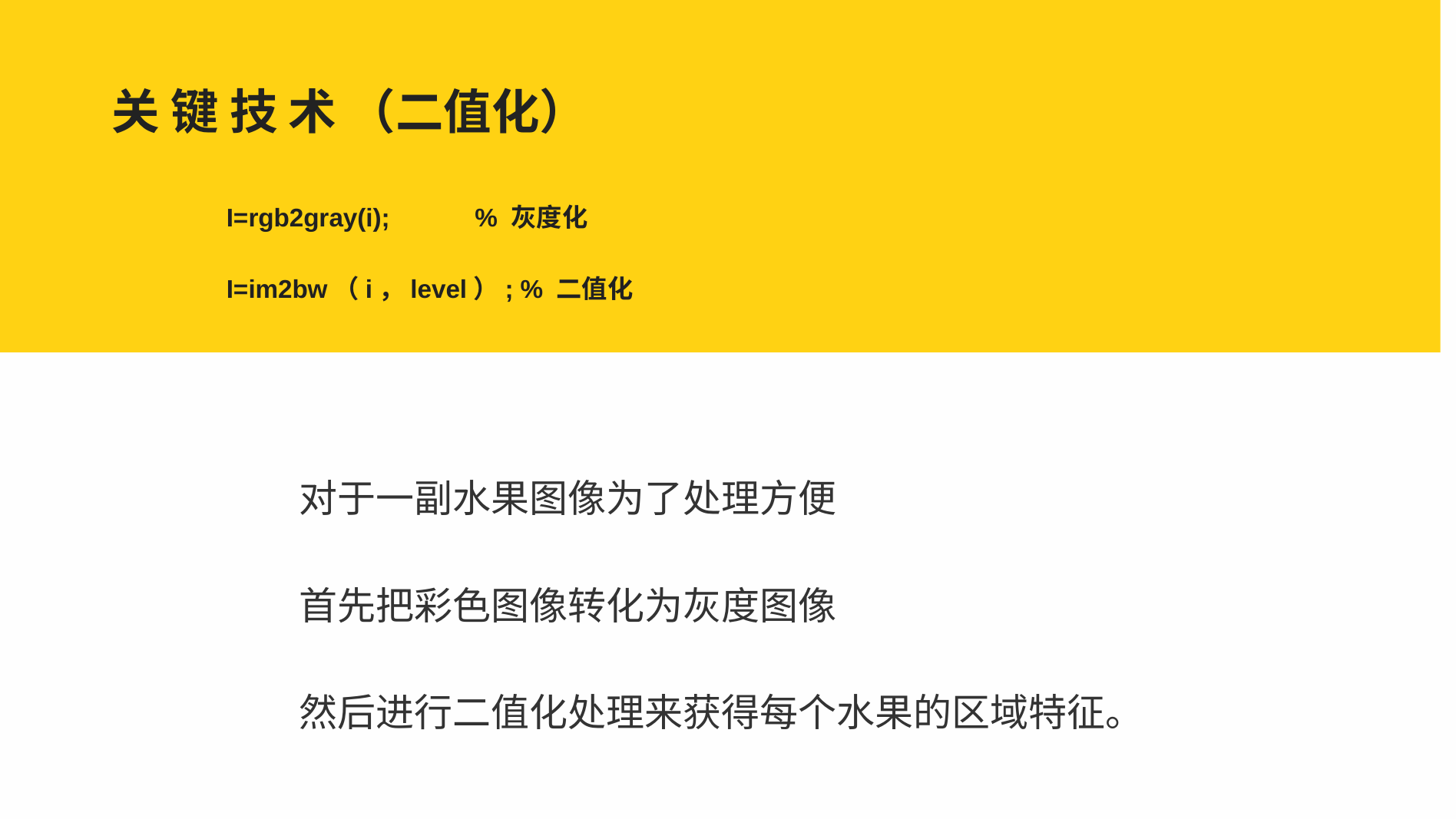

关 键 技 术 （二值化）
I=rgb2gray(i);            % 灰度化

I=im2bw（i，level）; % 二值化
对于一副水果图像为了处理方便

首先把彩色图像转化为灰度图像

然后进行二值化处理来获得每个水果的区域特征。